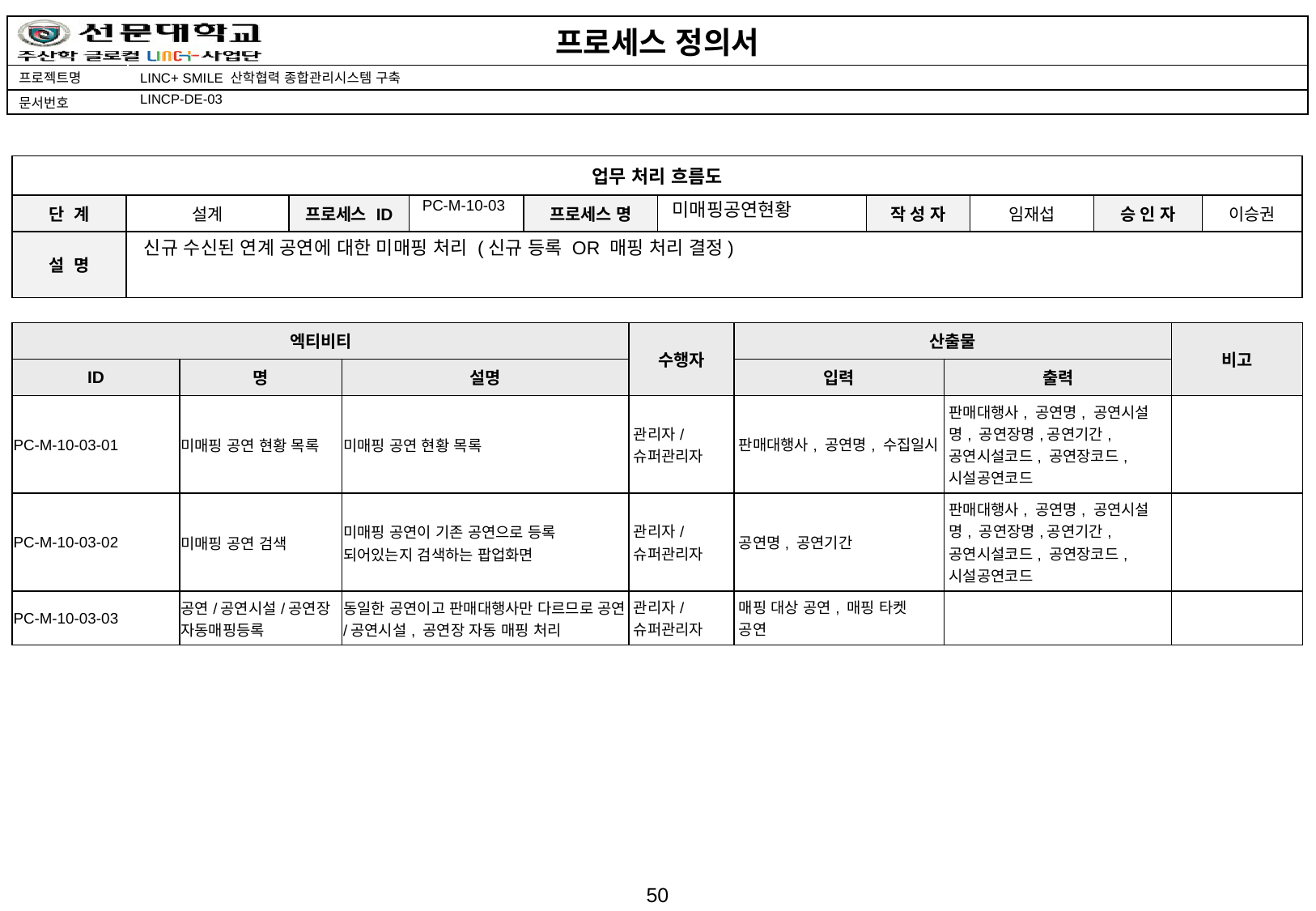

PC-M-10-03
미매핑공연현황
신규 수신된 연계 공연에 대한 미매핑 처리 (신규 등록 OR 매핑 처리 결정)
| 엑티비티 |  |  | 수행자 | 산출물 |  | 비고 |
| --- | --- | --- | --- | --- | --- | --- |
| ID | 명 | 설명 |  | 입력 | 출력 |  |
| PC-M-10-03-01 | 미매핑 공연 현황 목록 | 미매핑 공연 현황 목록 | 관리자/슈퍼관리자 | 판매대행사, 공연명, 수집일시 | 판매대행사, 공연명, 공연시설명, 공연장명,공연기간, 공연시설코드, 공연장코드, 시설공연코드 |  |
| PC-M-10-03-02 | 미매핑 공연 검색 | 미매핑 공연이 기존 공연으로 등록 되어있는지 검색하는 팝업화면 | 관리자/슈퍼관리자 | 공연명, 공연기간 | 판매대행사, 공연명, 공연시설명, 공연장명,공연기간, 공연시설코드, 공연장코드, 시설공연코드 |  |
| PC-M-10-03-03 | 공연/공연시설/공연장 자동매핑등록 | 동일한 공연이고 판매대행사만 다르므로 공연/공연시설, 공연장 자동 매핑 처리 | 관리자/슈퍼관리자 | 매핑 대상 공연, 매핑 타켓 공연 |  |  |
미매핑 공연 현황
판매대행사 매핑 관리
판매대행사 중복 관리